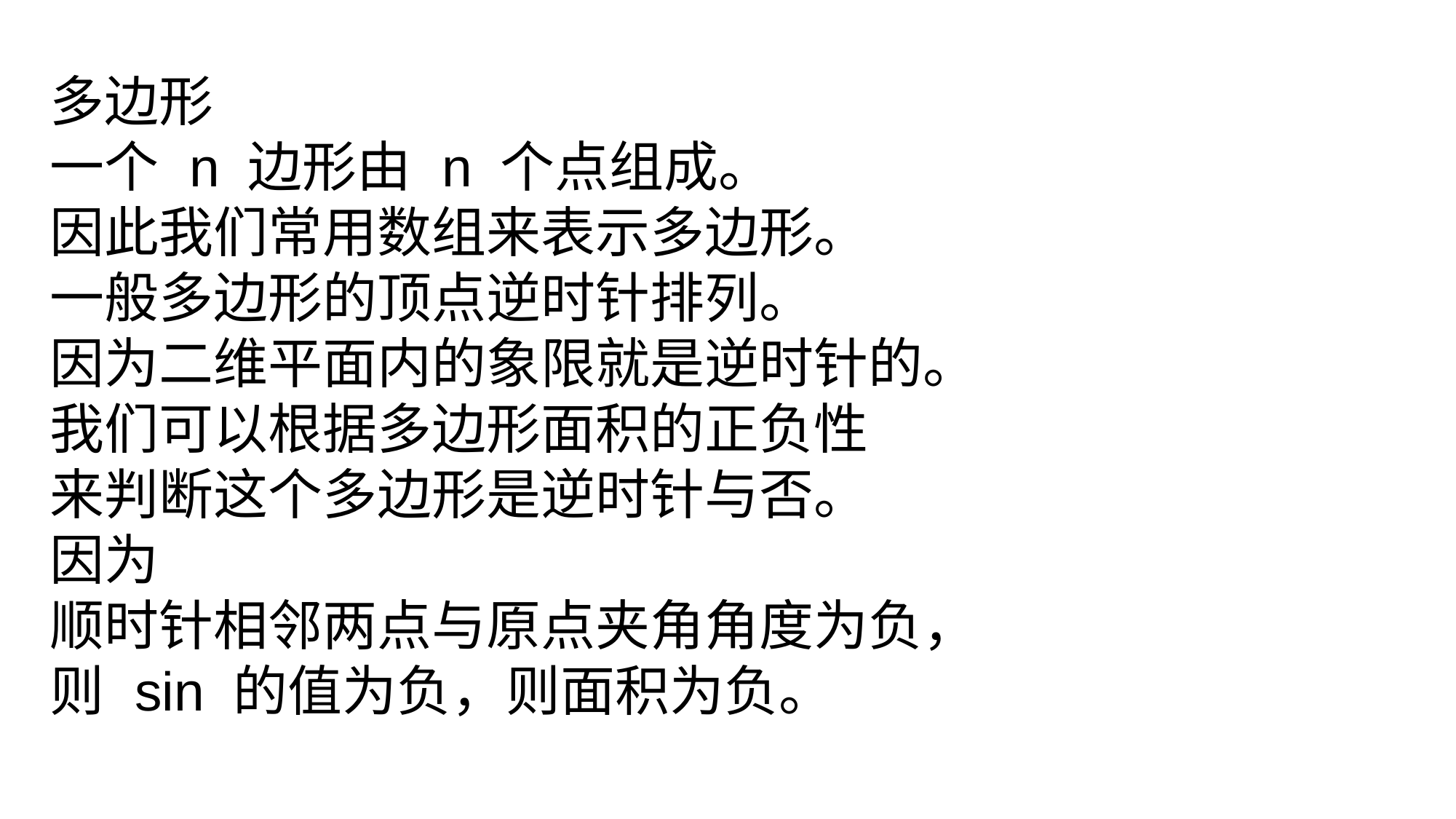

多边形
一个 n 边形由 n 个点组成。
因此我们常用数组来表示多边形。
一般多边形的顶点逆时针排列。
因为二维平面内的象限就是逆时针的。
我们可以根据多边形面积的正负性
来判断这个多边形是逆时针与否。
因为
顺时针相邻两点与原点夹角角度为负，
则 sin 的值为负，则面积为负。